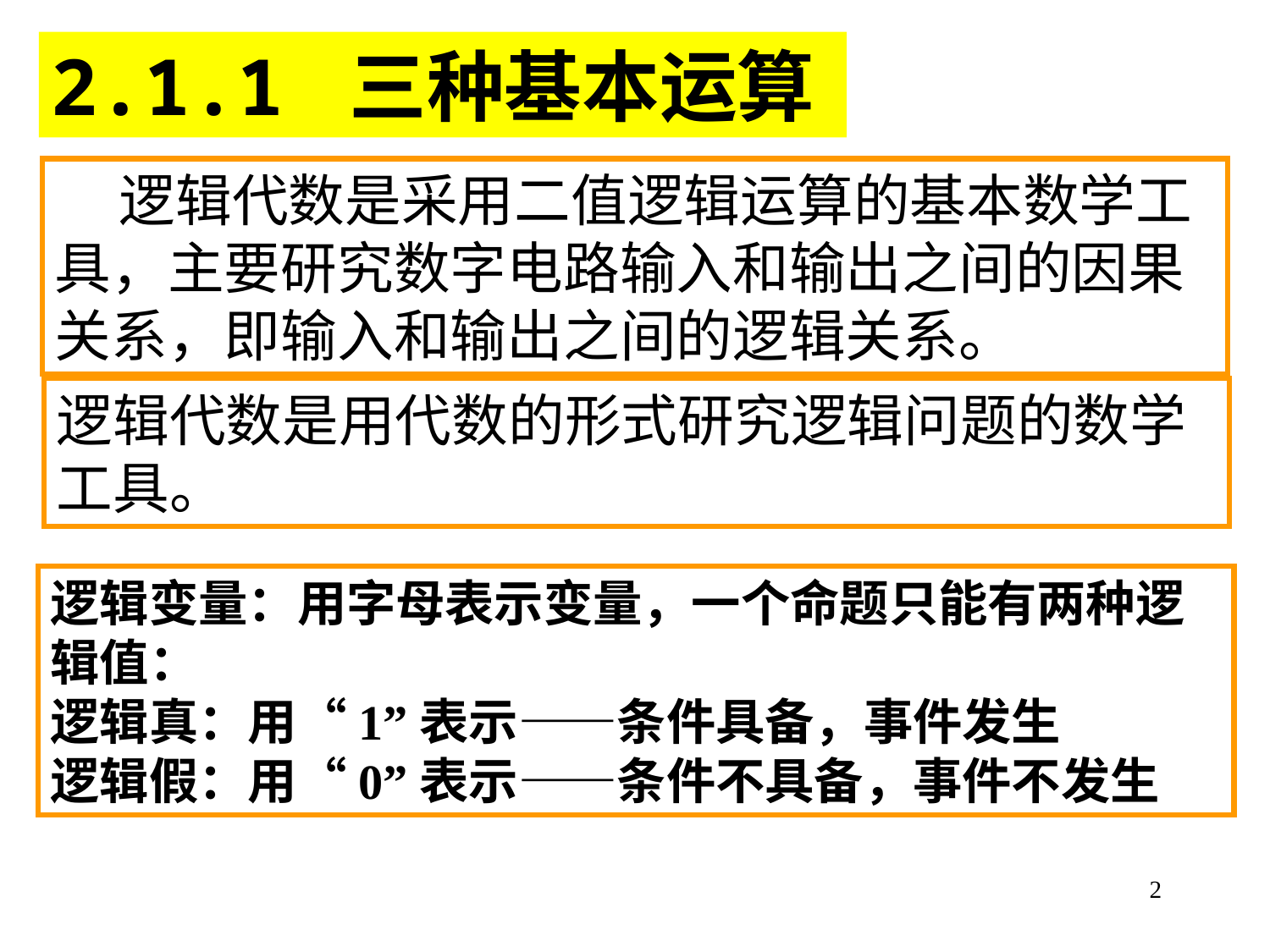

2.1.1 三种基本运算
    逻辑代数是采用二值逻辑运算的基本数学工具，主要研究数字电路输入和输出之间的因果关系，即输入和输出之间的逻辑关系。
逻辑代数是用代数的形式研究逻辑问题的数学工具。
逻辑变量：用字母表示变量，一个命题只能有两种逻辑值：
逻辑真：用“1”表示——条件具备，事件发生
逻辑假：用“0”表示——条件不具备，事件不发生
2